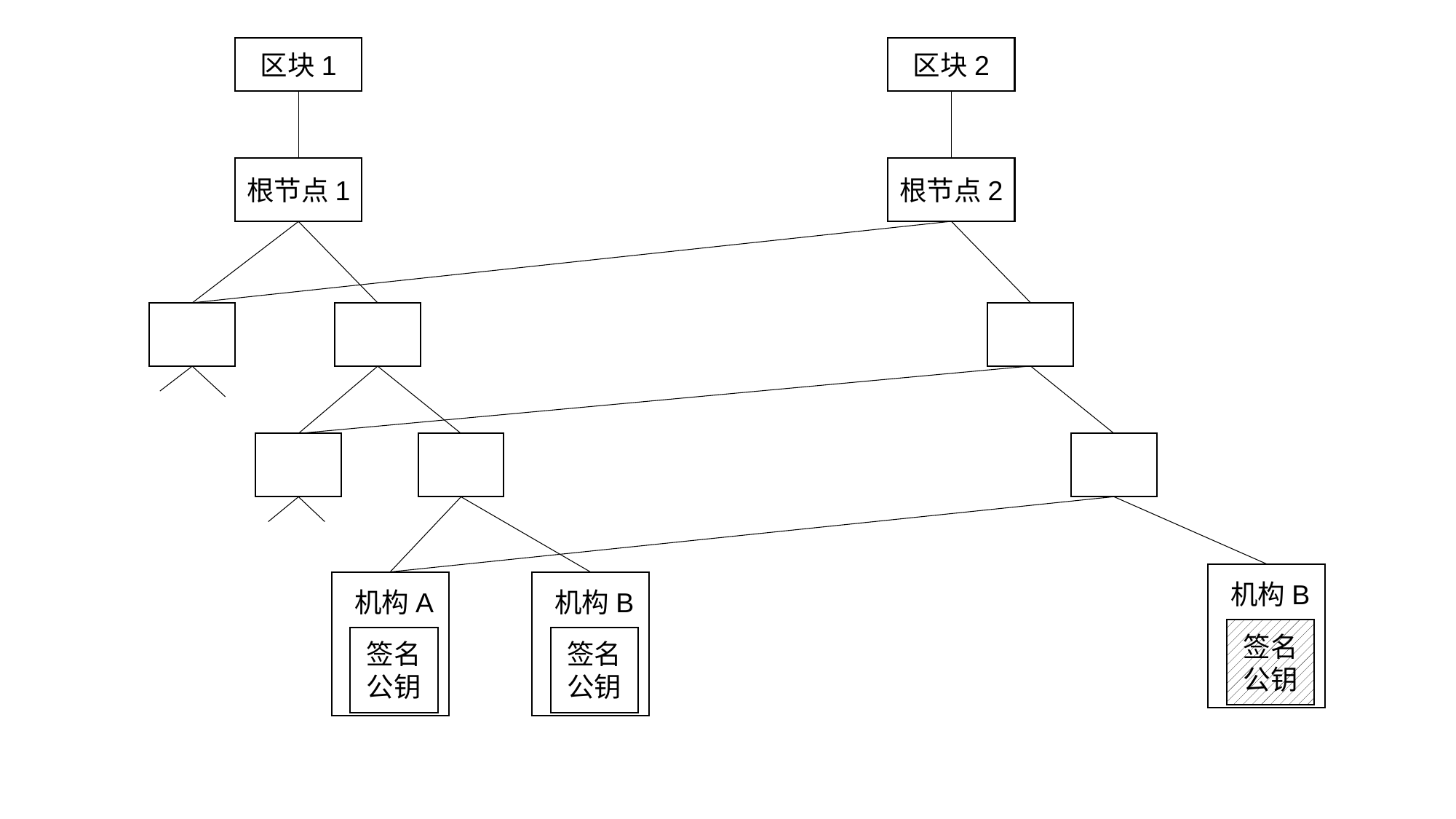

区块1
区块2
根节点2
根节点1

机构B
签名公钥

机构B
签名公钥

机构A
签名公钥